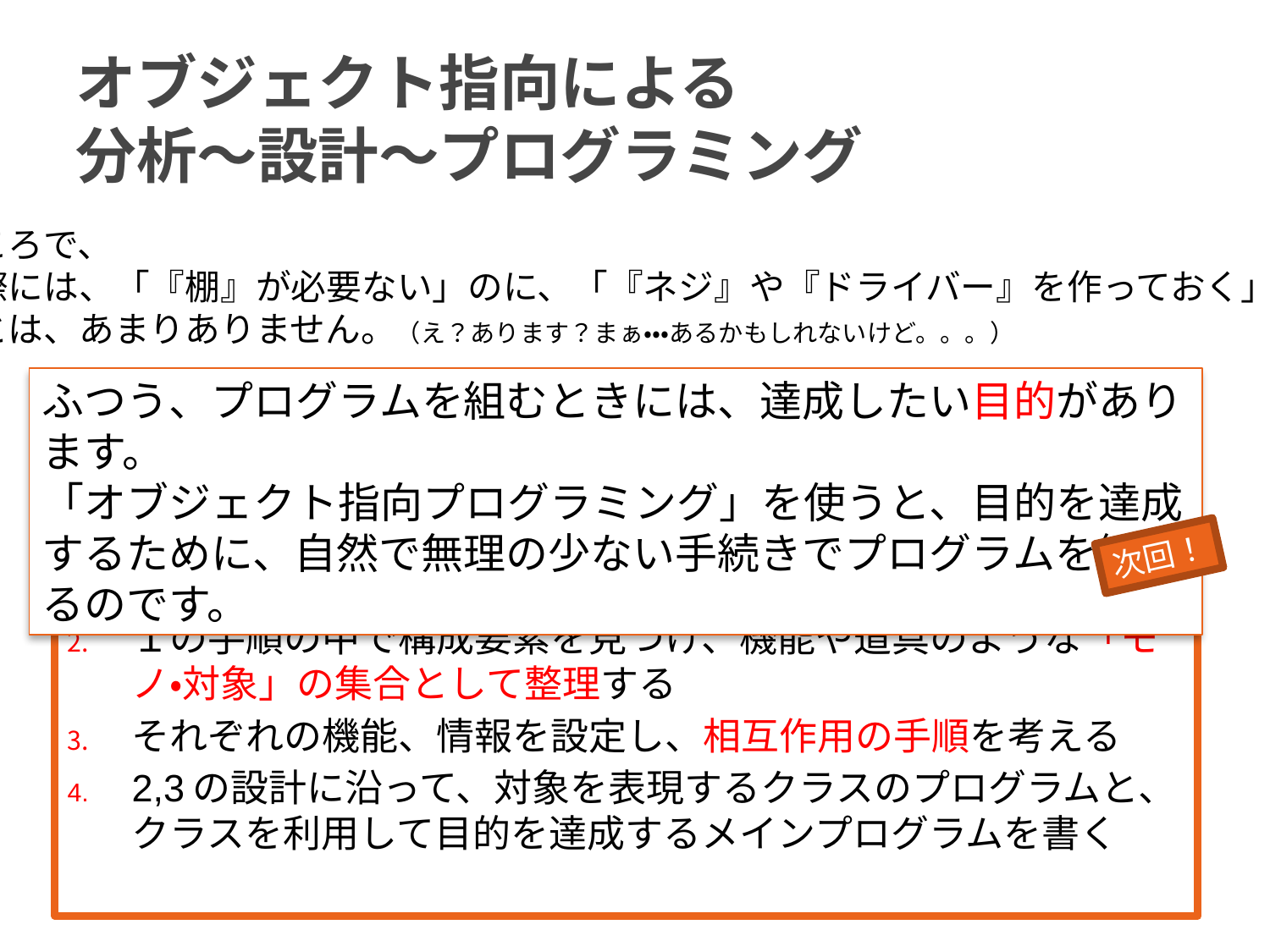

# オブジェクト指向による 分析～設計～プログラミング
ところで、
実際には、「『棚』が必要ない」のに、「『ネジ』や『ドライバー』を作っておく」
ことは、あまりありません。（え？あります？まぁ・・・あるかもしれないけど。。。）
ふつう、プログラムを組むときには、達成したい目的があります。
「オブジェクト指向プログラミング」を使うと、目的を達成するために、自然で無理の少ない手続きでプログラムを組めるのです。
次回！
目的達成に必要な手順を分析する
１の手順の中で構成要素を見つけ、機能や道具のような「モノ・対象」の集合として整理する
それぞれの機能、情報を設定し、相互作用の手順を考える
2,3の設計に沿って、対象を表現するクラスのプログラムと、クラスを利用して目的を達成するメインプログラムを書く